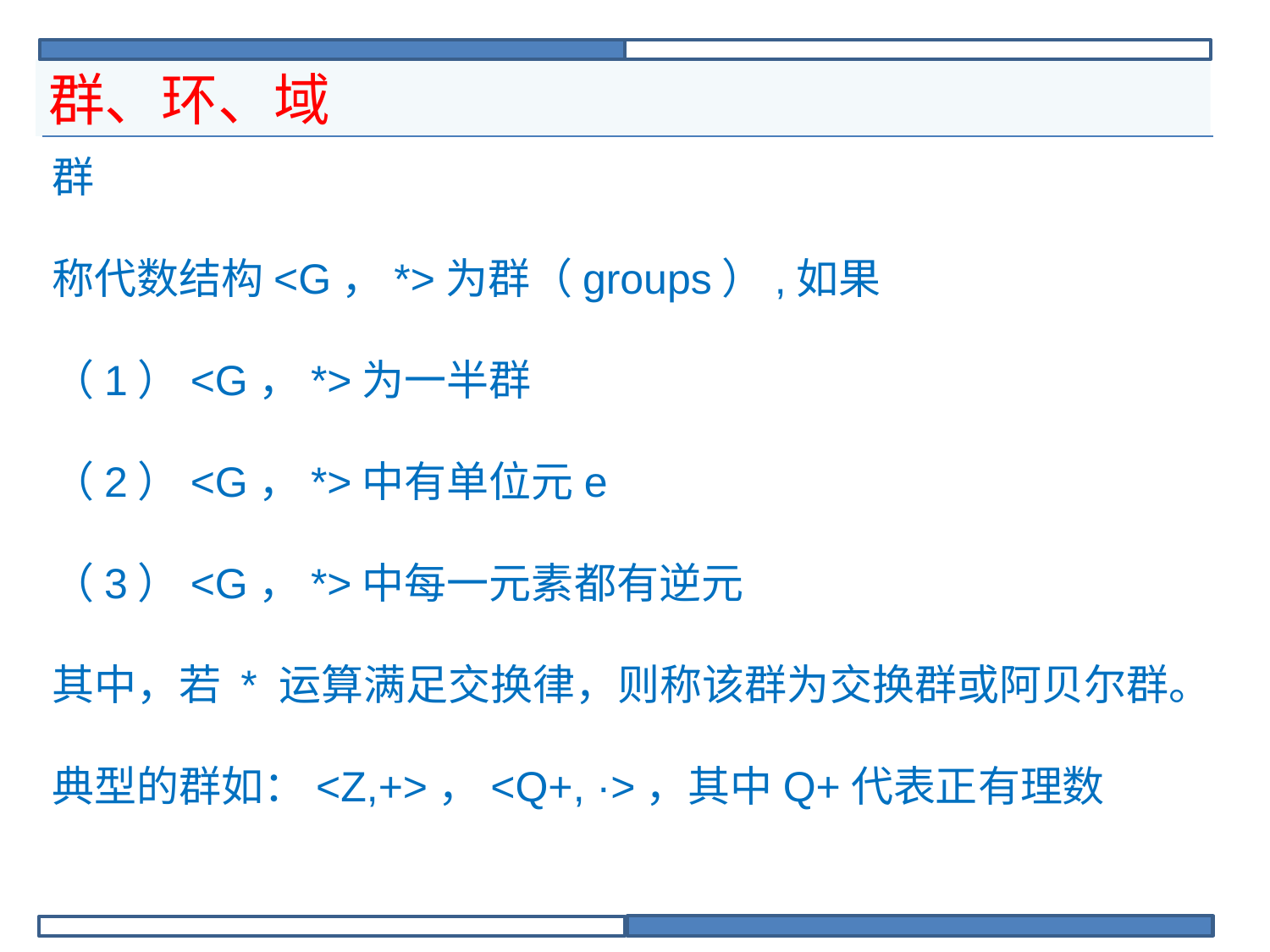

# 群、环、域
群

称代数结构<G，*>为群（groups）,如果
（1）<G，*>为一半群
（2）<G，*>中有单位元e
（3）<G，*>中每一元素都有逆元

其中，若 * 运算满足交换律，则称该群为交换群或阿贝尔群。

典型的群如：<Z,+>，<Q+, ·>，其中Q+代表正有理数